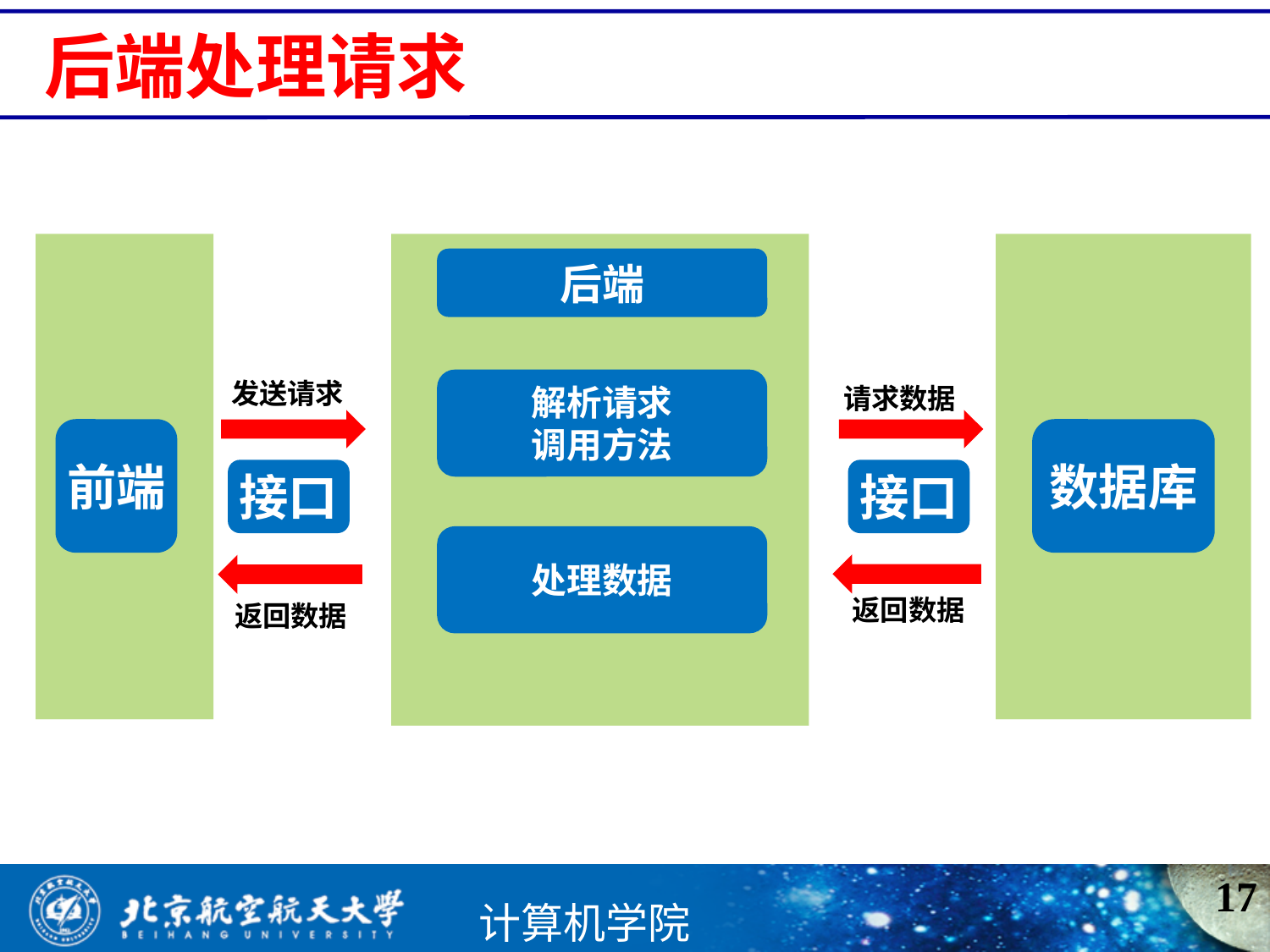

# 后端处理请求

后端
发送请求
解析请求
调用方法
请求数据

前端
数据库
接口
接口
处理数据

返回数据
返回数据